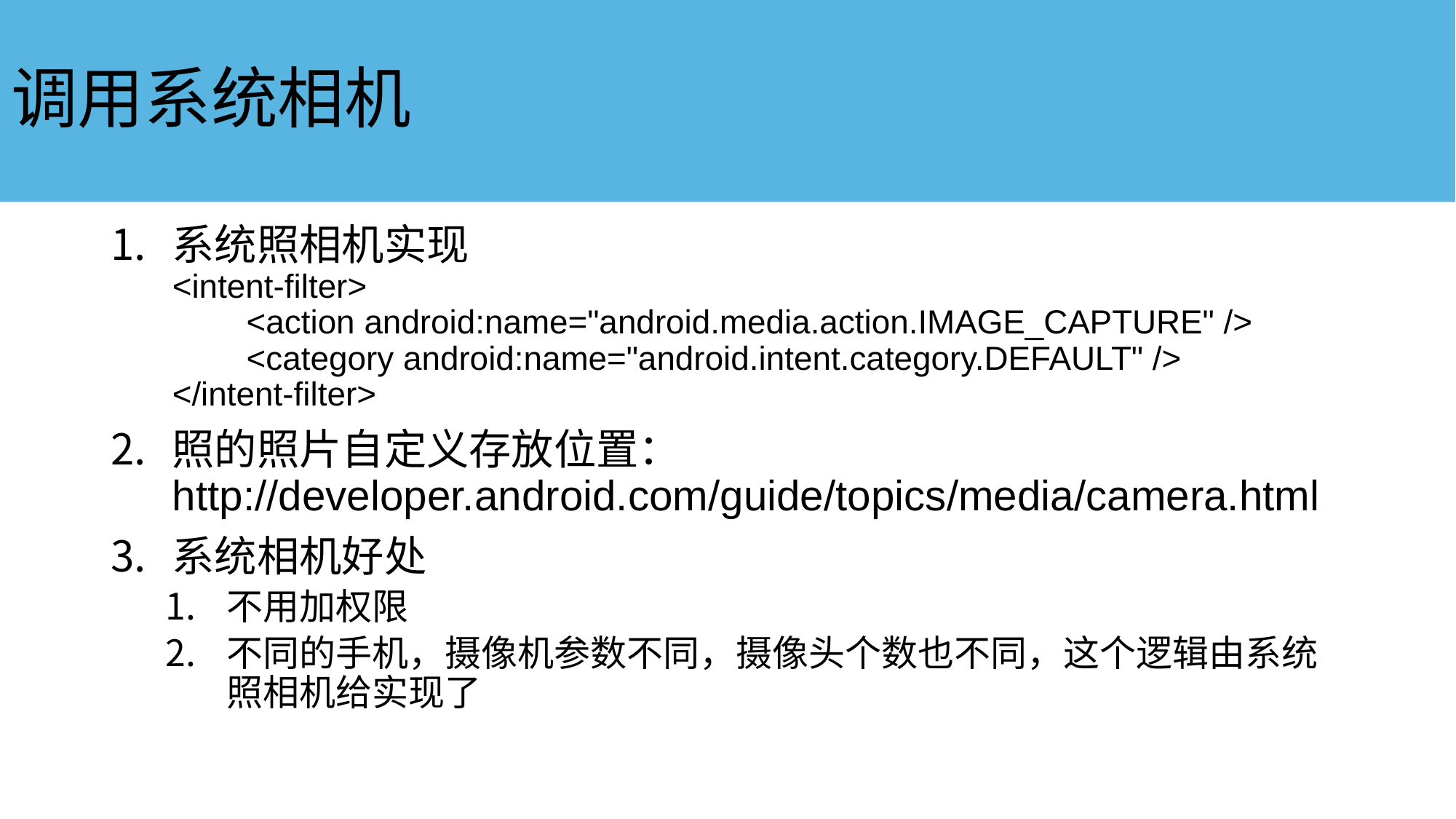

# 调用系统相机
系统照相机实现
<intent-filter>
        <action android:name="android.media.action.IMAGE_CAPTURE" />
        <category android:name="android.intent.category.DEFAULT" />
</intent-filter>
照的照片自定义存放位置：
http://developer.android.com/guide/topics/media/camera.html
系统相机好处
不用加权限
不同的手机，摄像机参数不同，摄像头个数也不同，这个逻辑由系统照相机给实现了